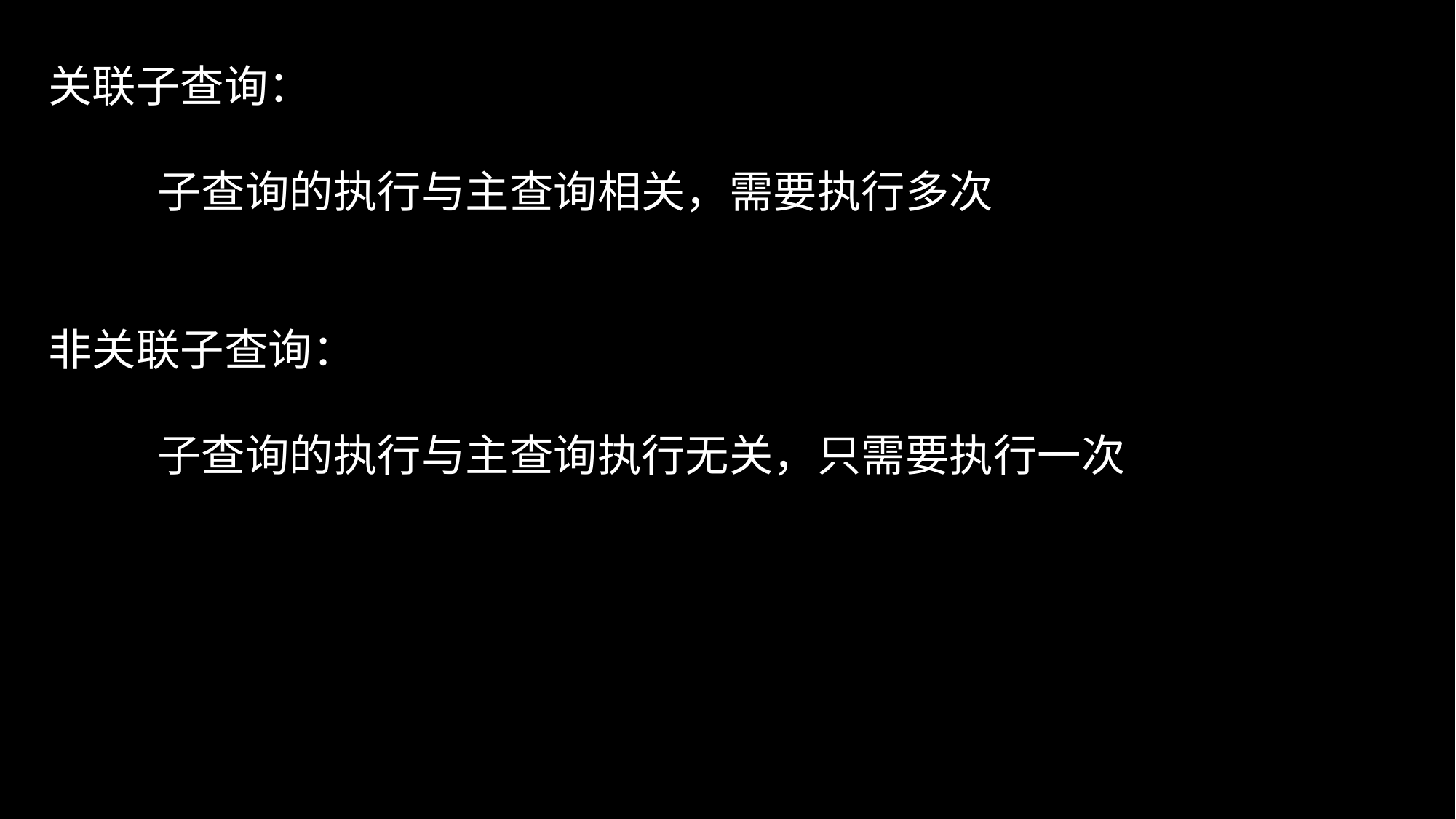

关联子查询：

	子查询的执行与主查询相关，需要执行多次

非关联子查询：

	子查询的执行与主查询执行无关，只需要执行一次